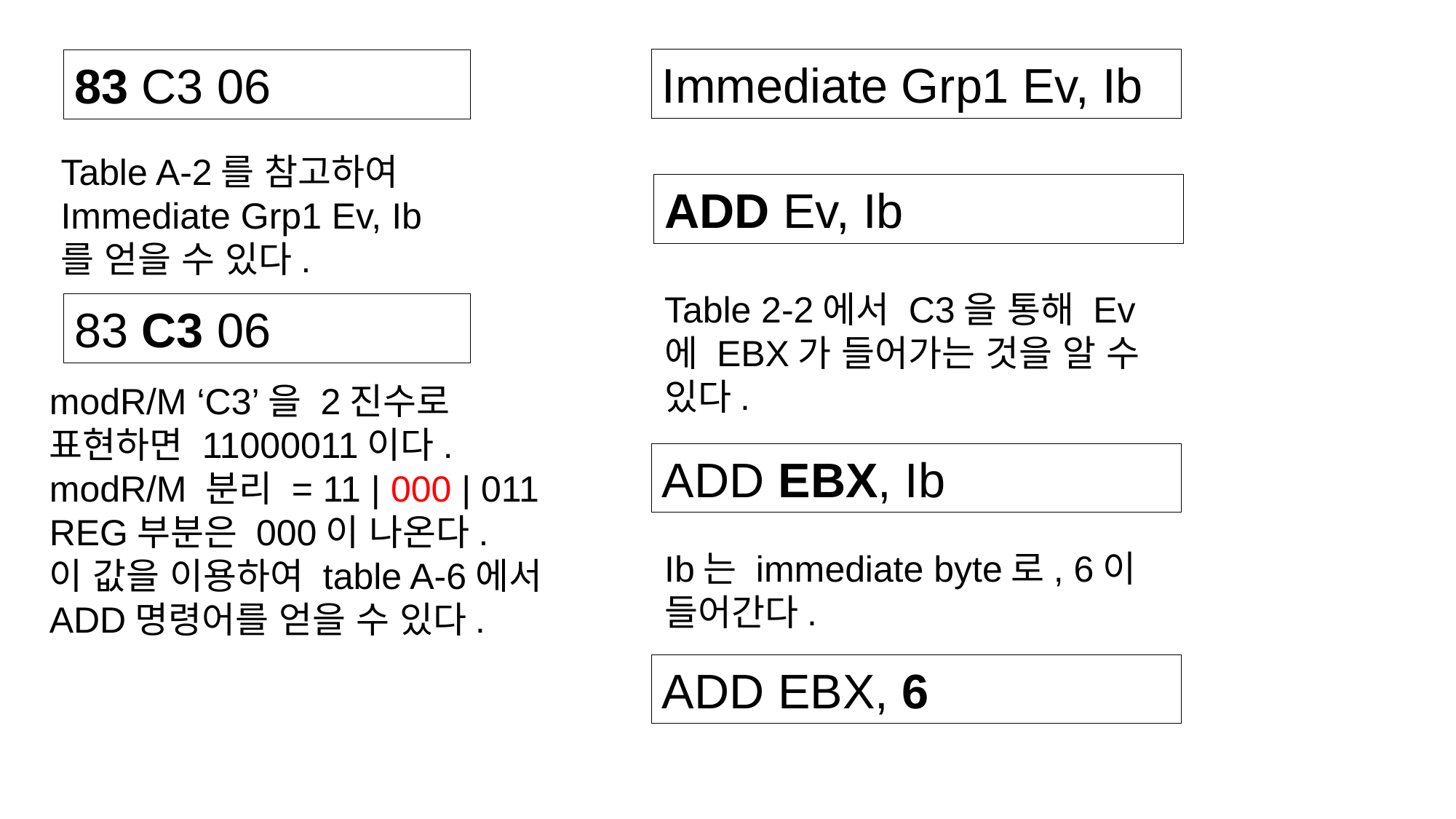

Immediate Grp1 Ev, Ib
83 C3 06
Table A-2를 참고하여
Immediate Grp1 Ev, Ib
를 얻을 수 있다.
ADD Ev, Ib
Table 2-2에서 C3을 통해 Ev에 EBX가 들어가는 것을 알 수 있다.
83 C3 06
modR/M ‘C3’을 2진수로 표현하면 11000011이다.
modR/M 분리 = 11 | 000 | 011
REG부분은 000이 나온다.
이 값을 이용하여 table A-6에서 ADD명령어를 얻을 수 있다.
ADD EBX, Ib
Ib는 immediate byte로, 6이 들어간다.
ADD EBX, 6